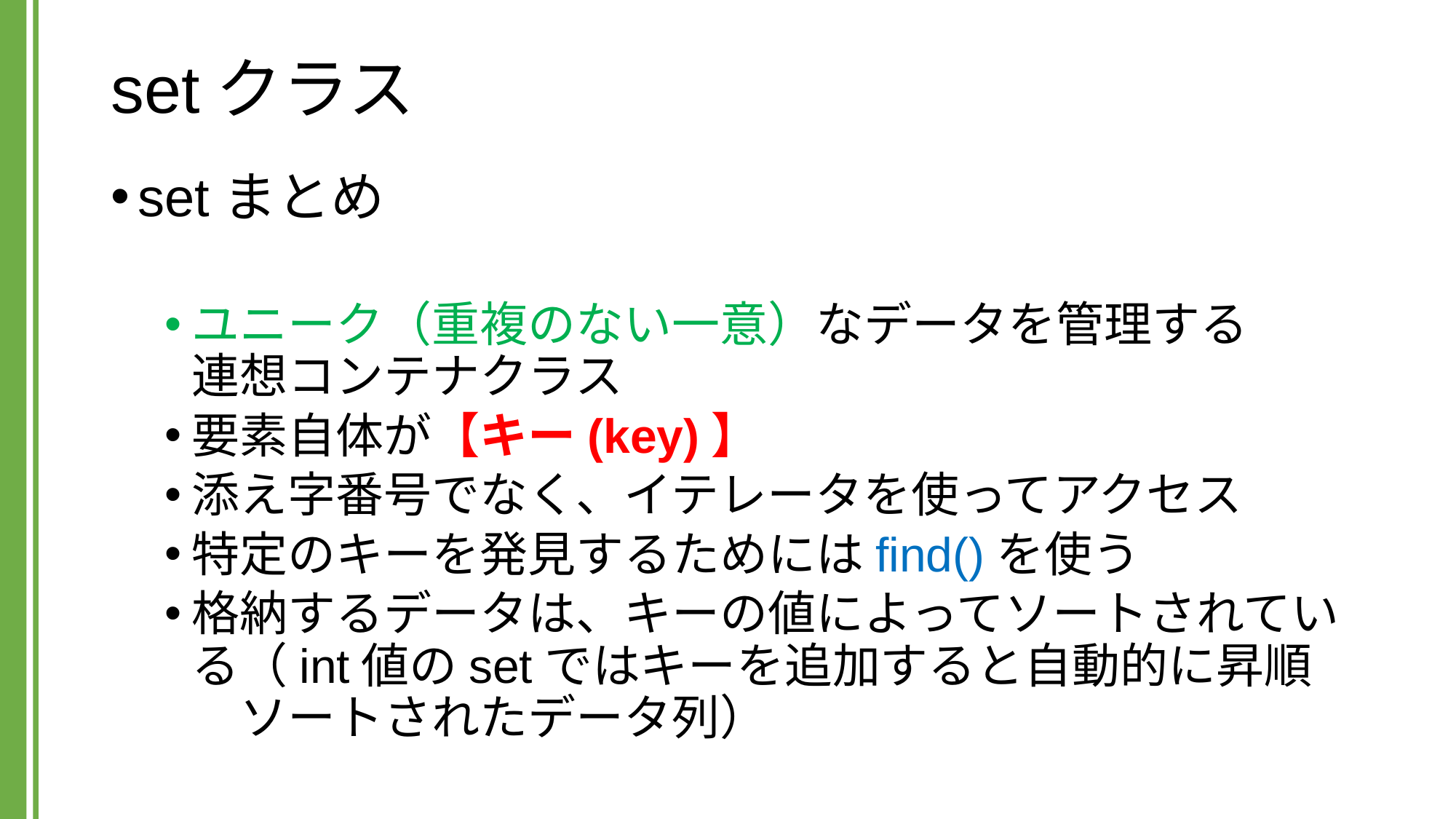

# setクラス
setまとめ
ユニーク（重複のない一意）なデータを管理する
連想コンテナクラス
要素自体が【キー(key)】
添え字番号でなく、イテレータを使ってアクセス
特定のキーを発見するためにはfind()を使う
格納するデータは、キーの値によってソートされている（int値のsetではキーを追加すると自動的に昇順
　ソートされたデータ列）